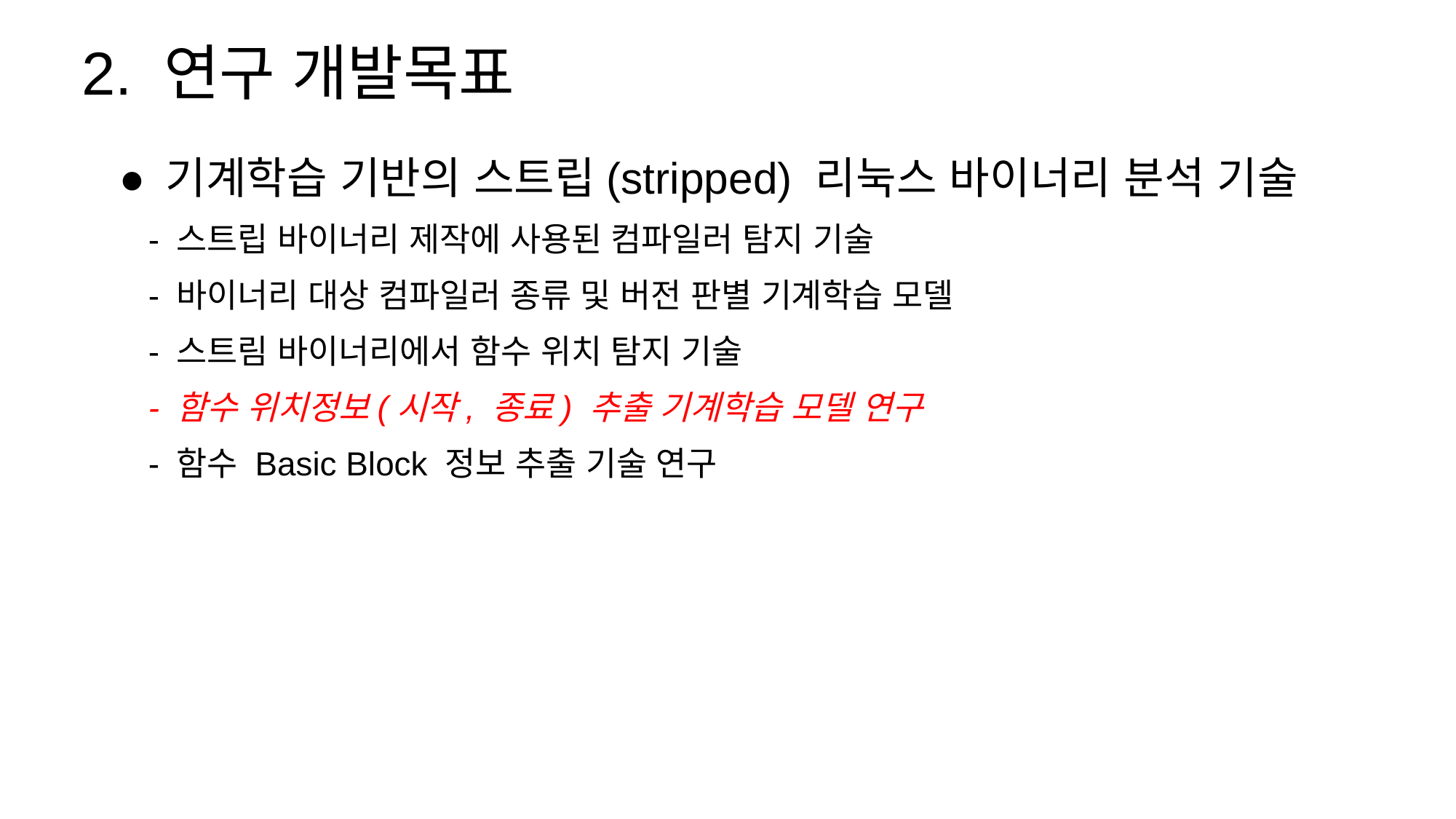

2. 연구 개발목표
# ⦁ 기계학습 기반의 스트립(stripped) 리눅스 바이너리 분석 기술 - 스트립 바이너리 제작에 사용된 컴파일러 탐지 기술 - 바이너리 대상 컴파일러 종류 및 버전 판별 기계학습 모델 - 스트림 바이너리에서 함수 위치 탐지 기술 - 함수 위치정보(시작, 종료) 추출 기계학습 모델 연구 - 함수 Basic Block 정보 추출 기술 연구